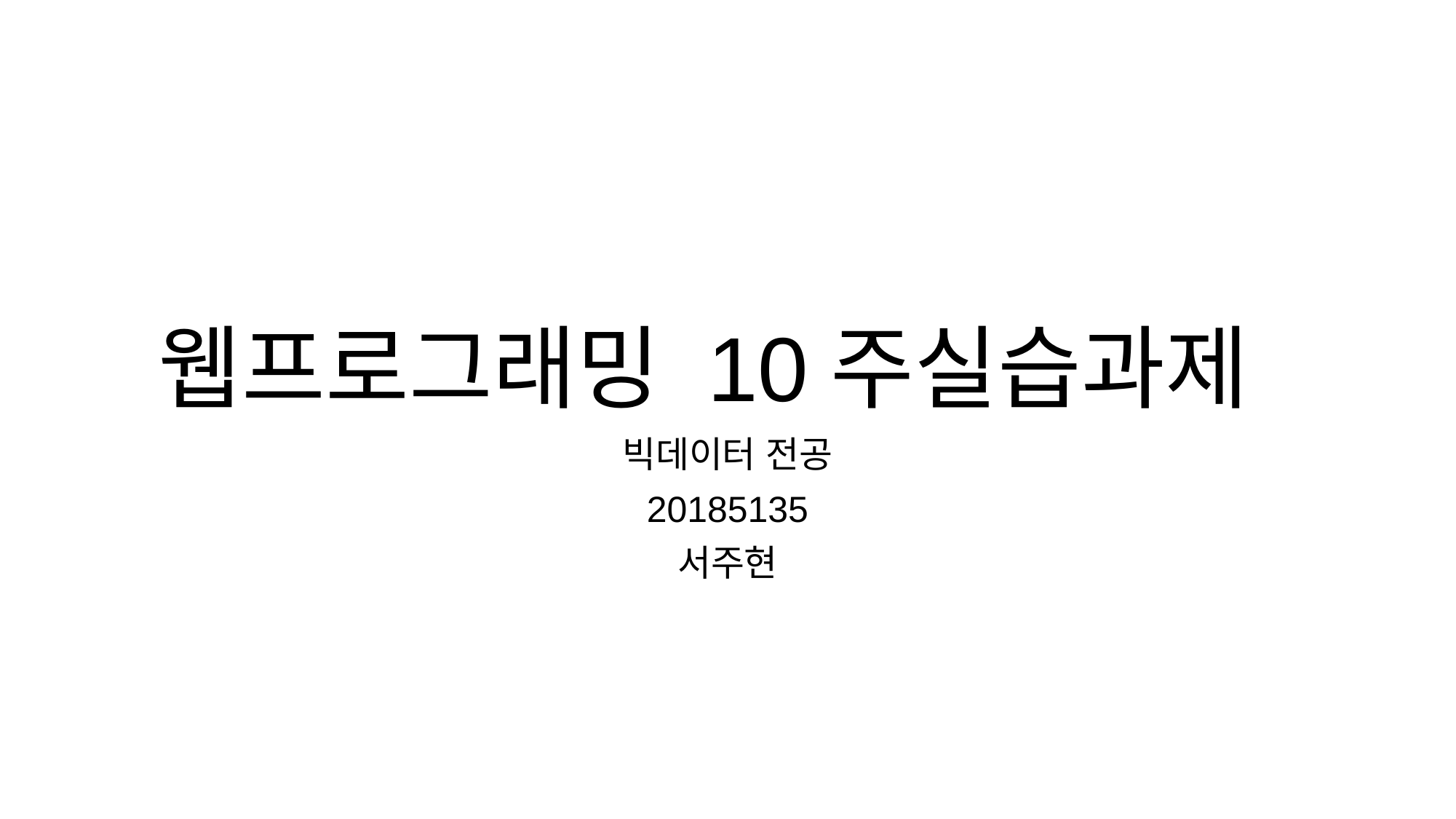

# 웹프로그래밍 10주실습과제
빅데이터 전공
20185135
서주현